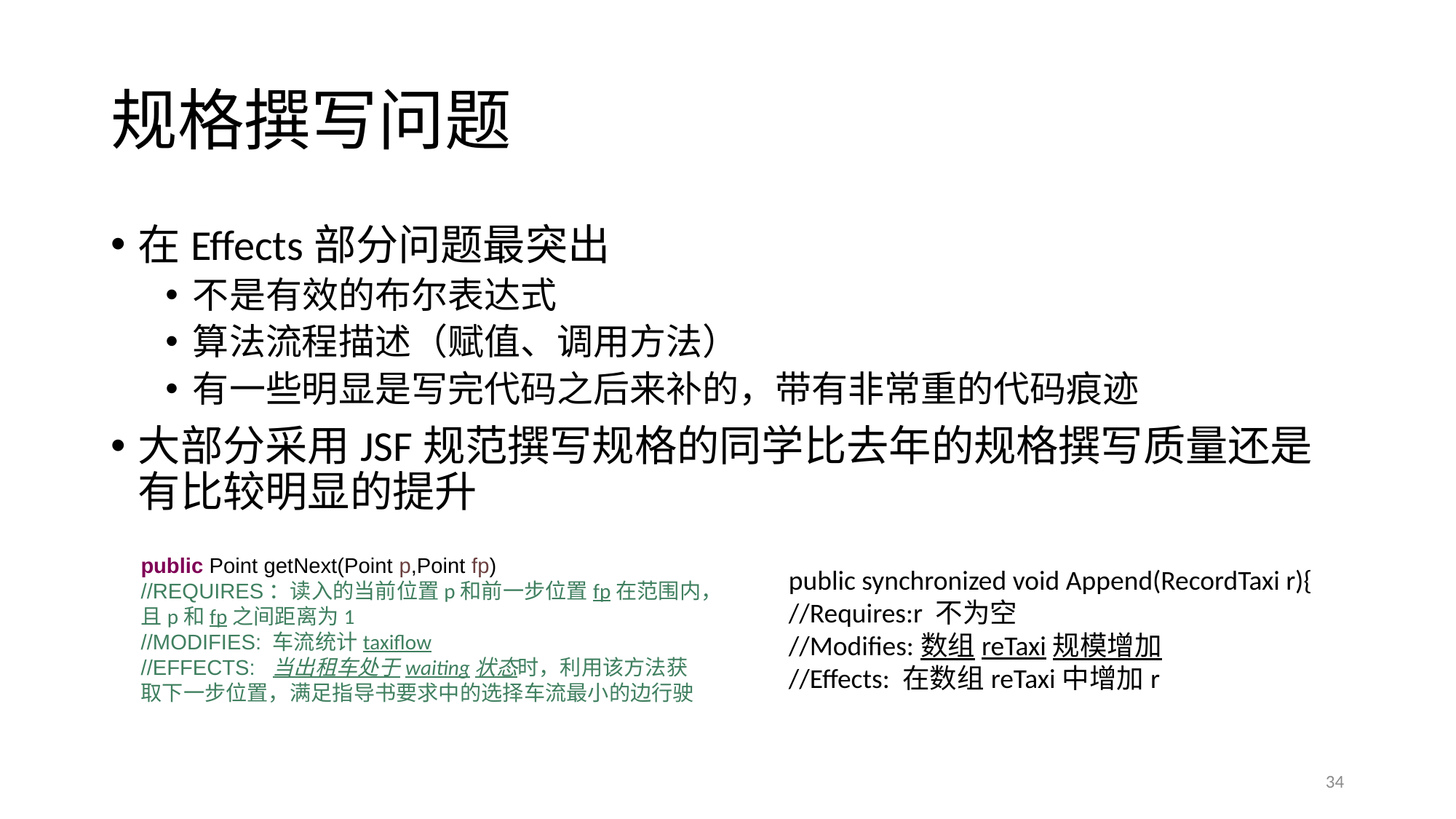

# 规格撰写问题
在Effects部分问题最突出
不是有效的布尔表达式
算法流程描述（赋值、调用方法）
有一些明显是写完代码之后来补的，带有非常重的代码痕迹
大部分采用JSF规范撰写规格的同学比去年的规格撰写质量还是有比较明显的提升

public Point getNext(Point p,Point fp)
//REQUIRES：读入的当前位置p和前一步位置fp在范围内，且p和fp之间距离为1
//MODIFIES: 车流统计taxiflow
//EFFECTS:  当出租车处于waiting状态时，利用该方法获取下一步位置，满足指导书要求中的选择车流最小的边行驶
public synchronized void Append(RecordTaxi r){
//Requires:r 不为空
//Modifies:数组reTaxi规模增加
//Effects: 在数组reTaxi中增加r
34